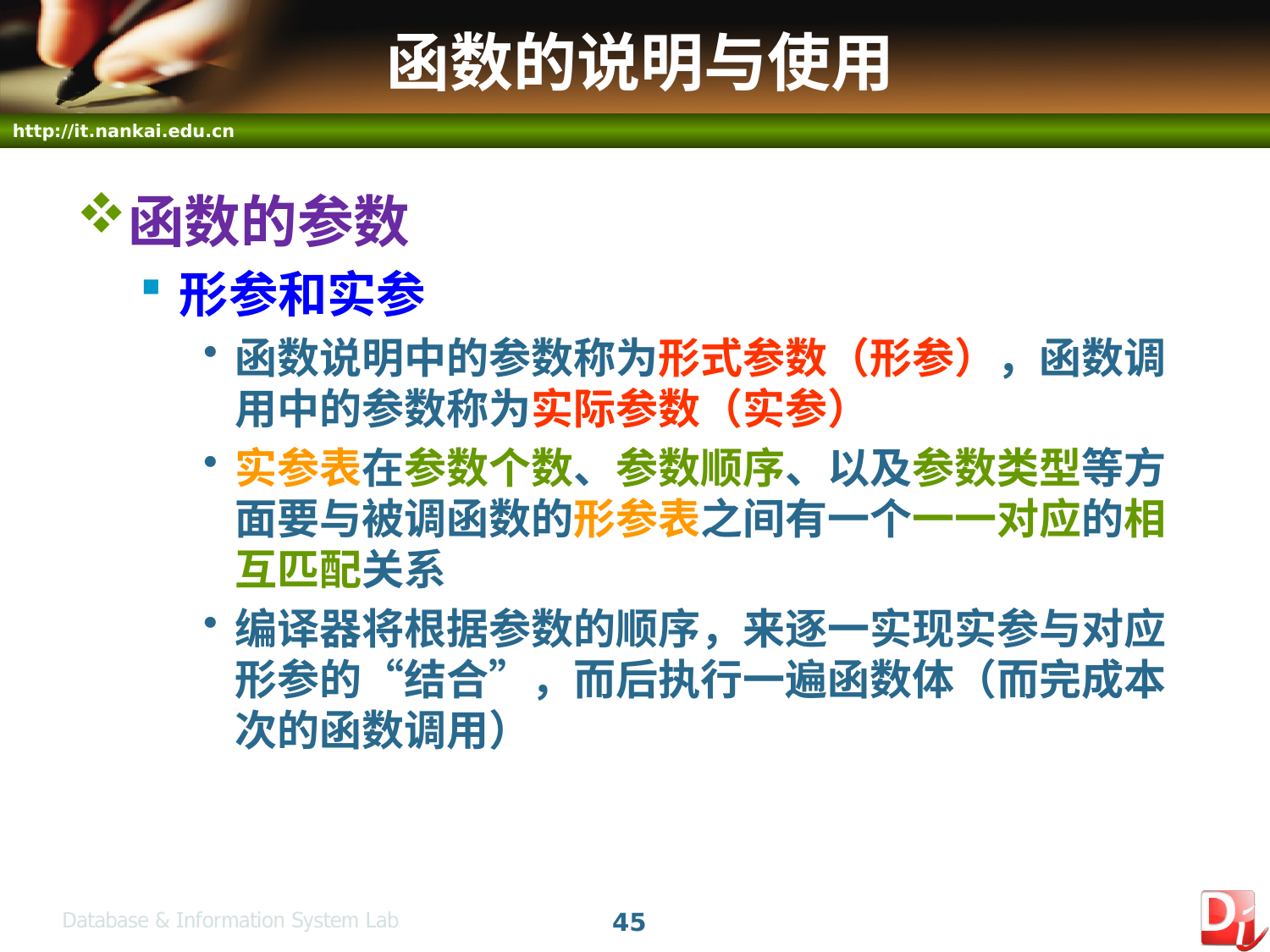

# 函数的说明与使用
函数的参数
形参和实参
函数说明中的参数称为形式参数（形参），函数调用中的参数称为实际参数（实参）
实参表在参数个数、参数顺序、以及参数类型等方面要与被调函数的形参表之间有一个一一对应的相互匹配关系
编译器将根据参数的顺序，来逐一实现实参与对应形参的“结合”，而后执行一遍函数体（而完成本次的函数调用）
45
Database & Information System Lab